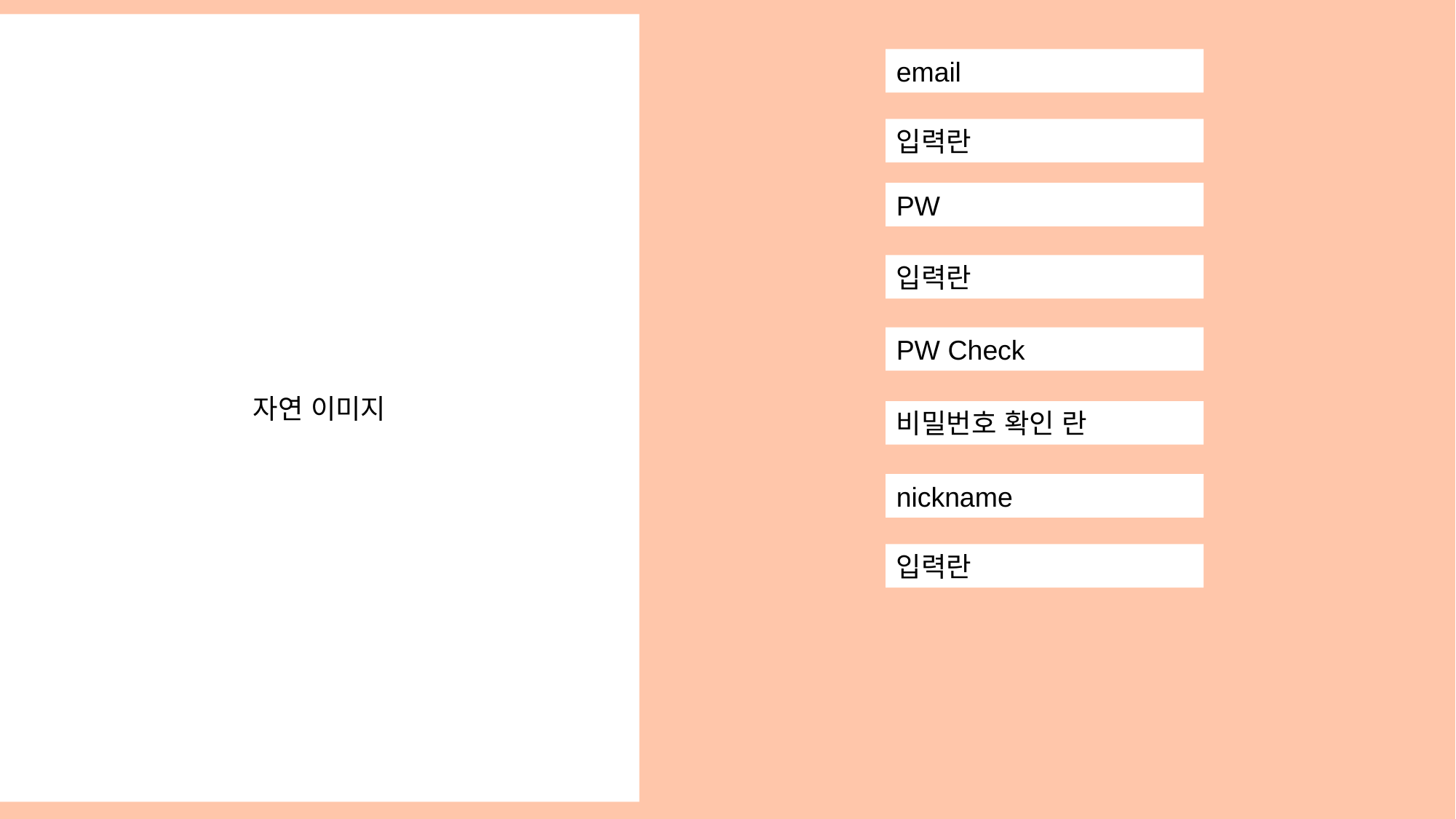

자연 이미지
email
입력란
PW
입력란
PW Check
비밀번호 확인 란
nickname
입력란